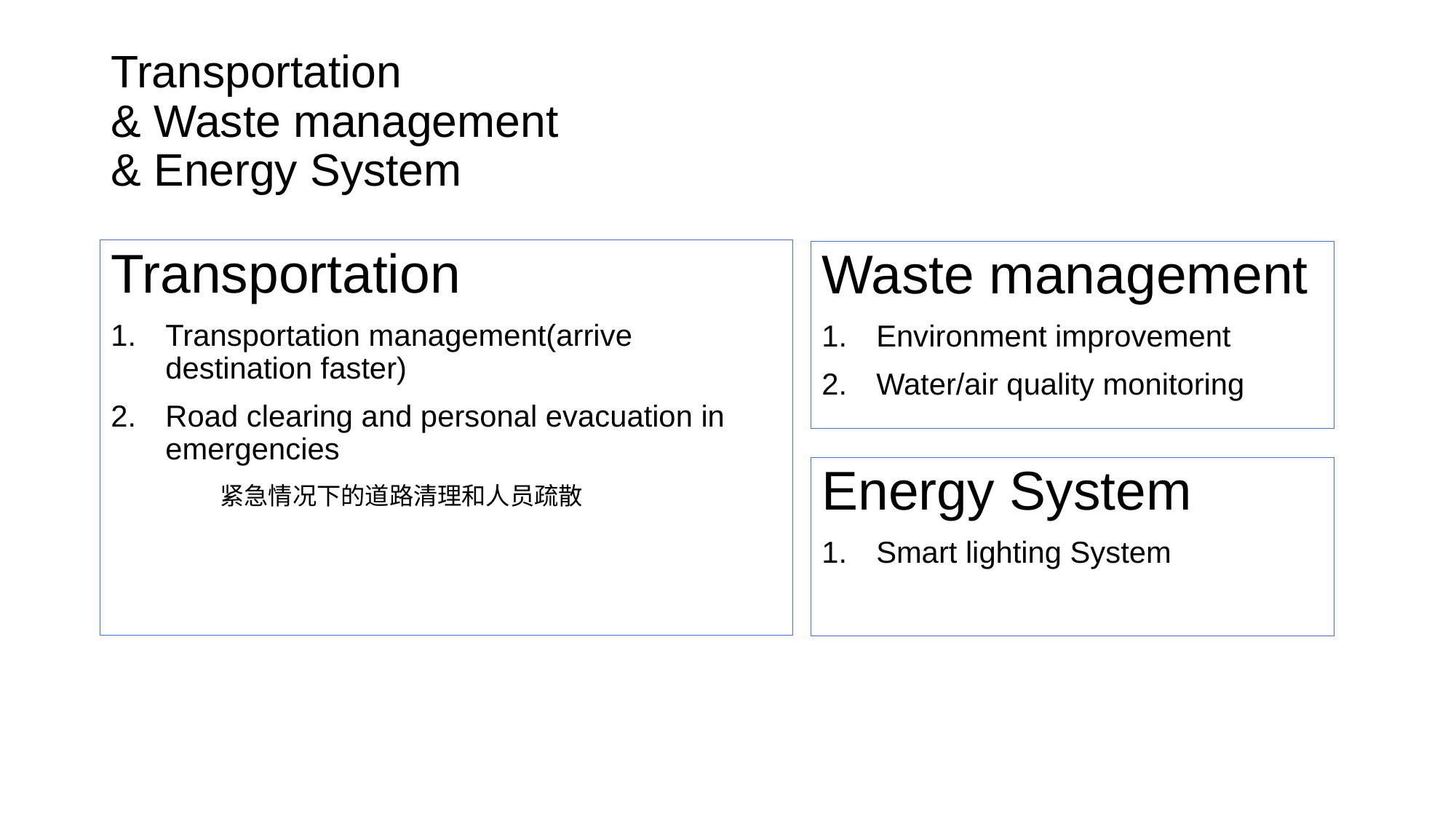

# Transportation & Waste management & Energy System
Transportation
Transportation management(arrive destination faster)
Road clearing and personal evacuation in emergencies
	紧急情况下的道路清理和人员疏散
Waste management
Environment improvement
Water/air quality monitoring
Energy System
Smart lighting System